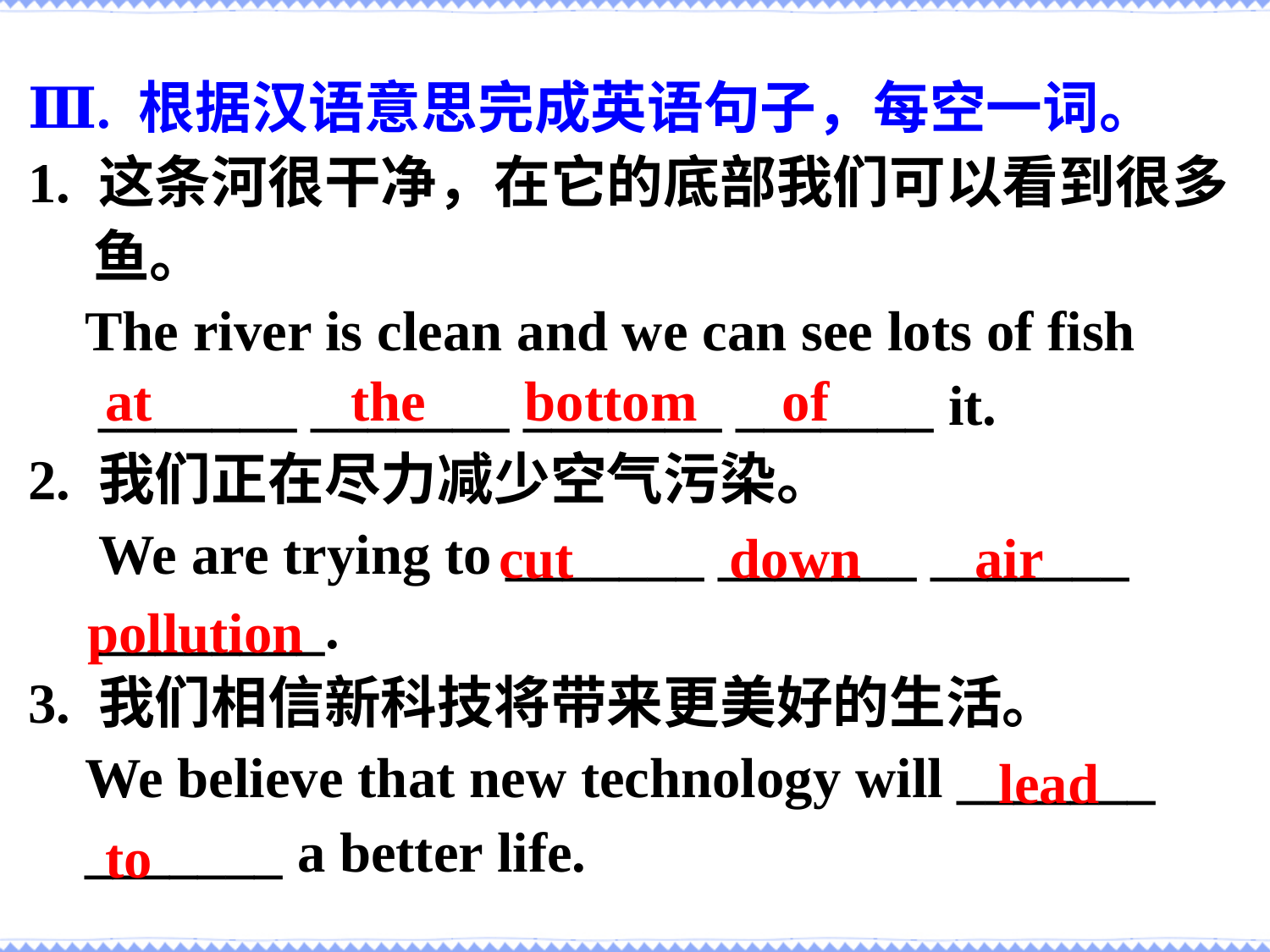

Ⅲ. 根据汉语意思完成英语句子，每空一词。
1. 这条河很干净，在它的底部我们可以看到很多
    鱼。
    The river is clean and we can see lots of fish
     _______ _______ _______ _______ it.
2. 我们正在尽力减少空气污染。
     We are trying to _______ _______ _______
     ________.
3. 我们相信新科技将带来更美好的生活。
    We believe that new technology will _______
    _______ a better life.
at              the       bottom      of
                             cut           down        air pollution
                                                               lead
to